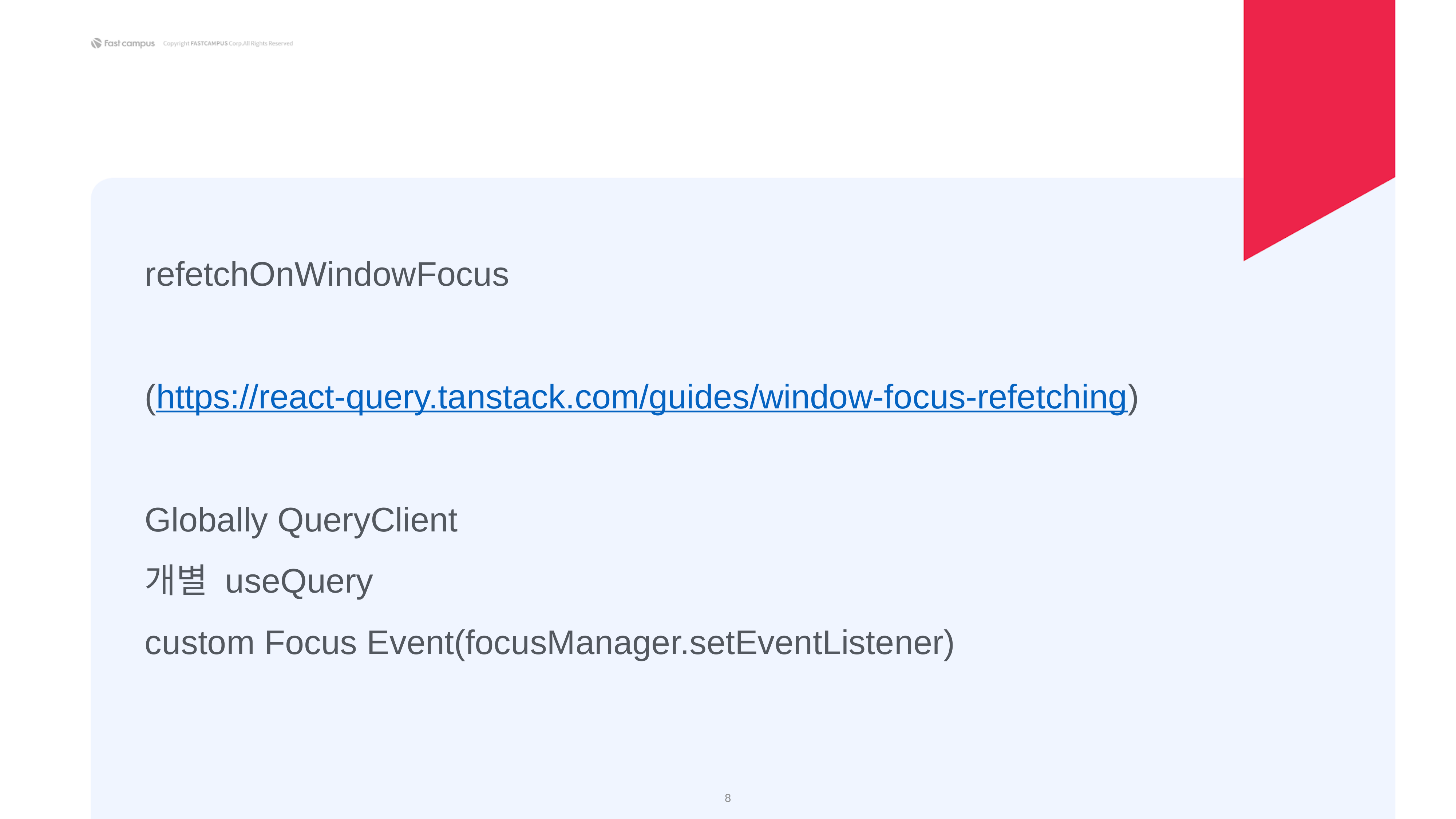

refetchOnWindowFocus

(https://react-query.tanstack.com/guides/window-focus-refetching)

Globally QueryClient
개별 useQuery
custom Focus Event(focusManager.setEventListener)
8